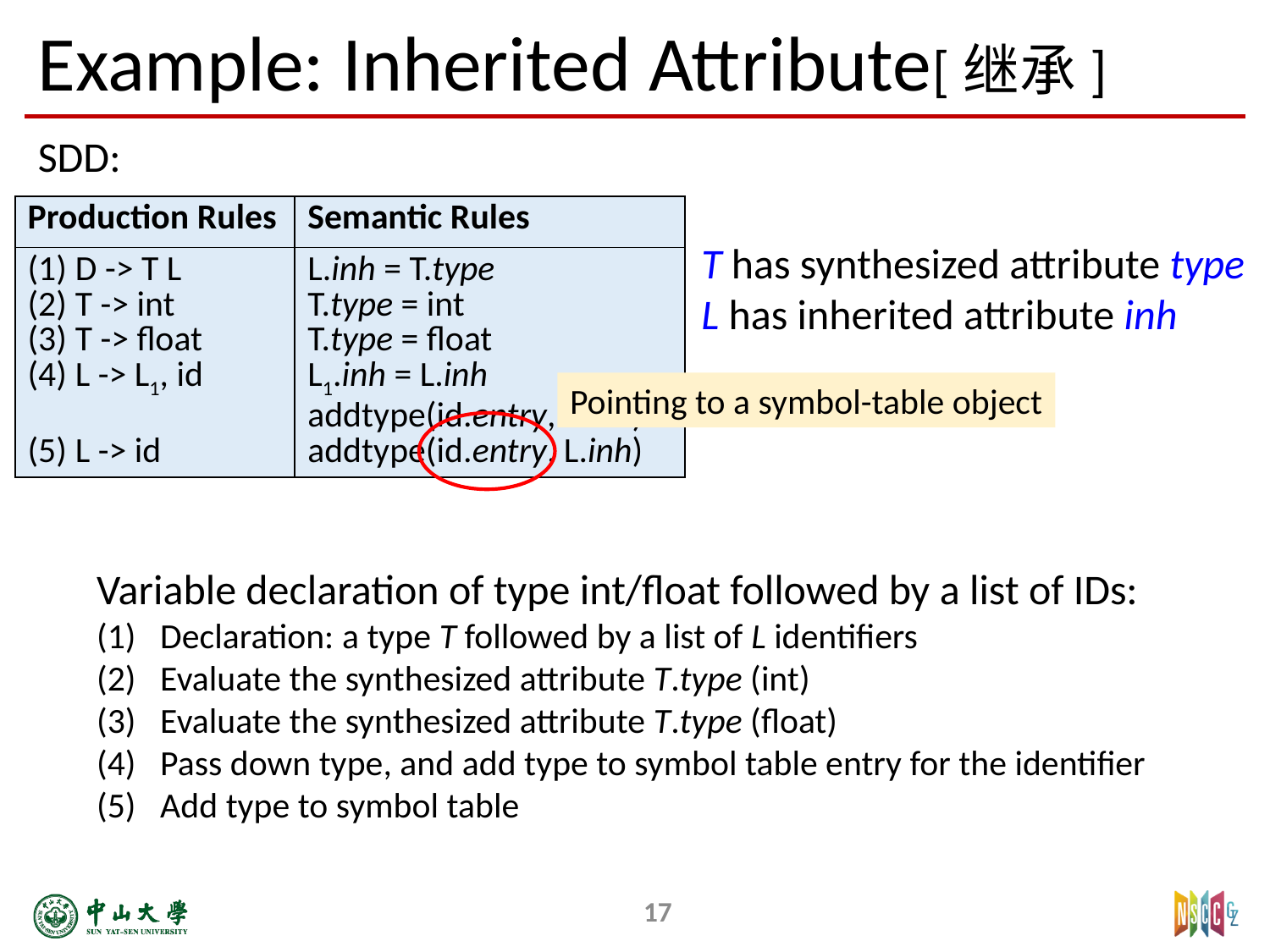

# Example: Inherited Attribute[继承]
SDD:
| Production Rules | Semantic Rules |
| --- | --- |
| D -> T L T -> int T -> float L -> L1, id L -> id | L.inh = T.type T.type = int T.type = float L1.inh = L.inh addtype(id.entry, L.inh) addtype(id.entry, L.inh) |
T has synthesized attribute type
L has inherited attribute inh
Pointing to a symbol-table object

Variable declaration of type int/float followed by a list of IDs:
Declaration: a type T followed by a list of L identifiers
Evaluate the synthesized attribute T.type (int)
Evaluate the synthesized attribute T.type (float)
Pass down type, and add type to symbol table entry for the identifier
Add type to symbol table
17